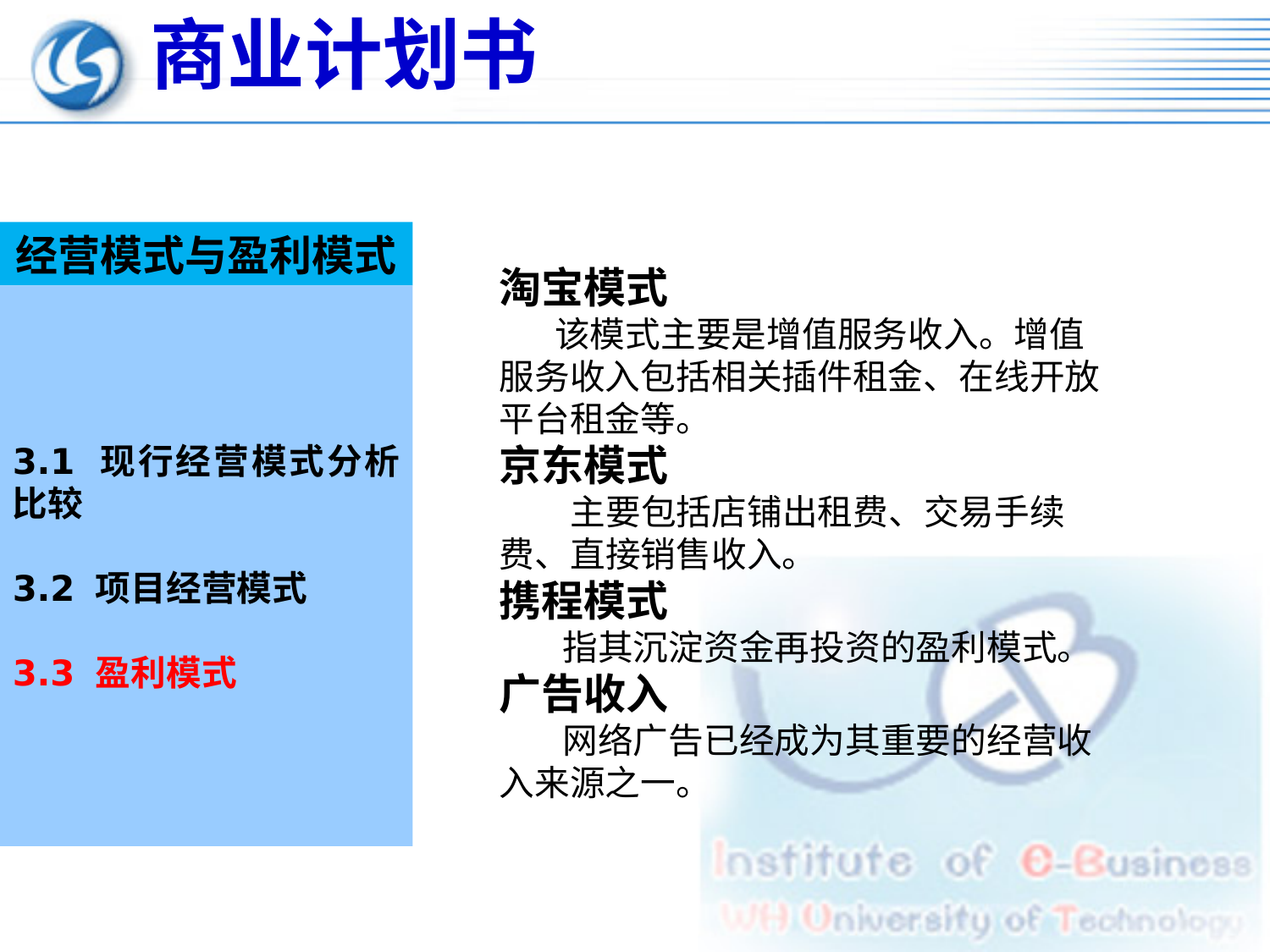

商业计划书
经营模式与盈利模式
淘宝模式
      该模式主要是增值服务收入。增值服务收入包括相关插件租金、在线开放平台租金等。
京东模式
        主要包括店铺出租费、交易手续费、直接销售收入。
携程模式
       指其沉淀资金再投资的盈利模式。
广告收入
       网络广告已经成为其重要的经营收入来源之一。
3.1 现行经营模式分析比较

3.2 项目经营模式

3.3 盈利模式